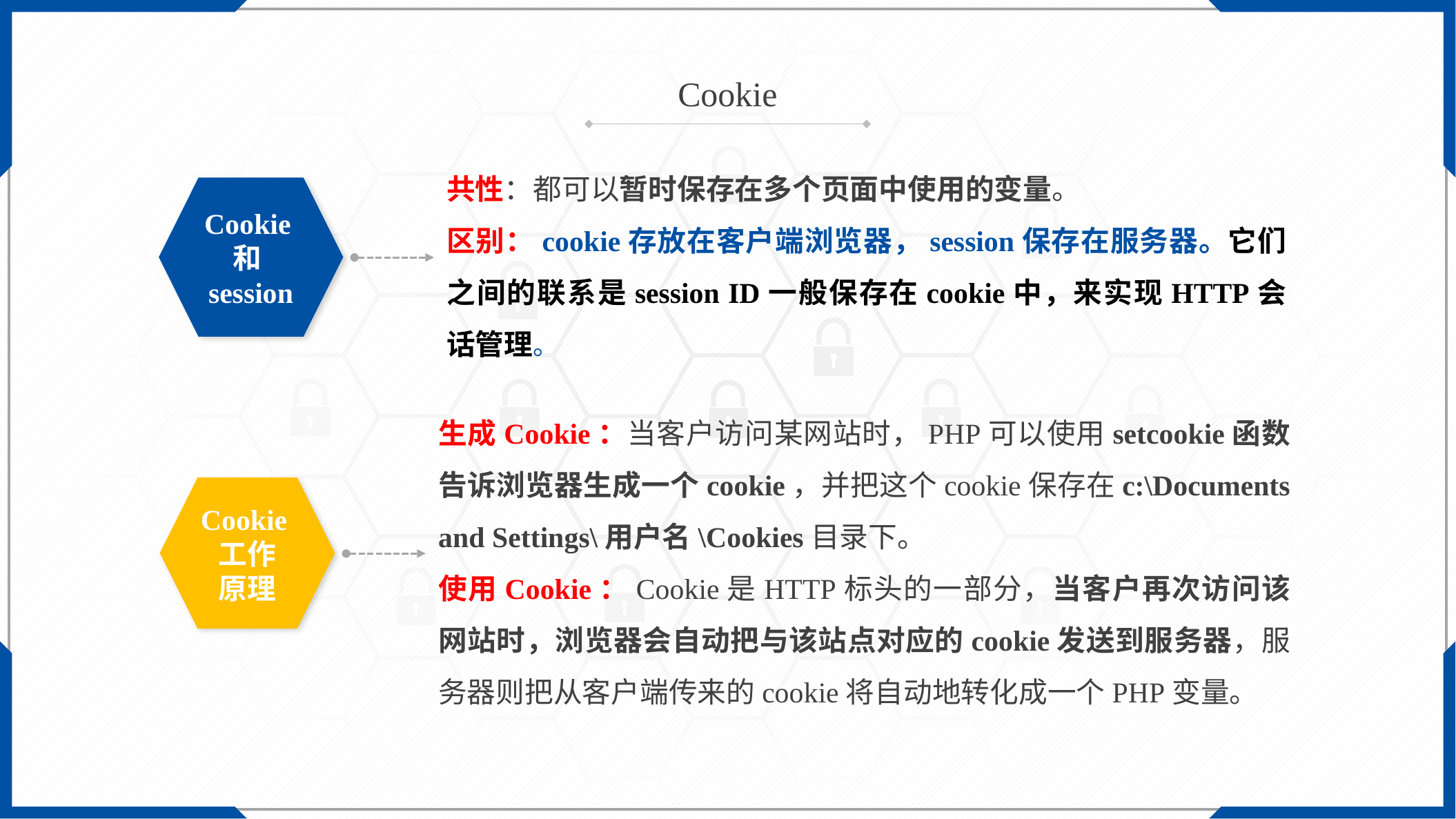

Cookie
共性：都可以暂时保存在多个页面中使用的变量。
区别：cookie存放在客户端浏览器，session保存在服务器。它们之间的联系是session ID一般保存在cookie中，来实现HTTP会话管理。
Cookie和session
生成Cookie：当客户访问某网站时，PHP可以使用setcookie函数告诉浏览器生成一个cookie，并把这个cookie保存在c:\Documents and Settings\用户名\Cookies目录下。
使用Cookie：Cookie是HTTP标头的一部分，当客户再次访问该网站时，浏览器会自动把与该站点对应的cookie发送到服务器，服务器则把从客户端传来的cookie将自动地转化成一个PHP变量。
Cookie工作
原理